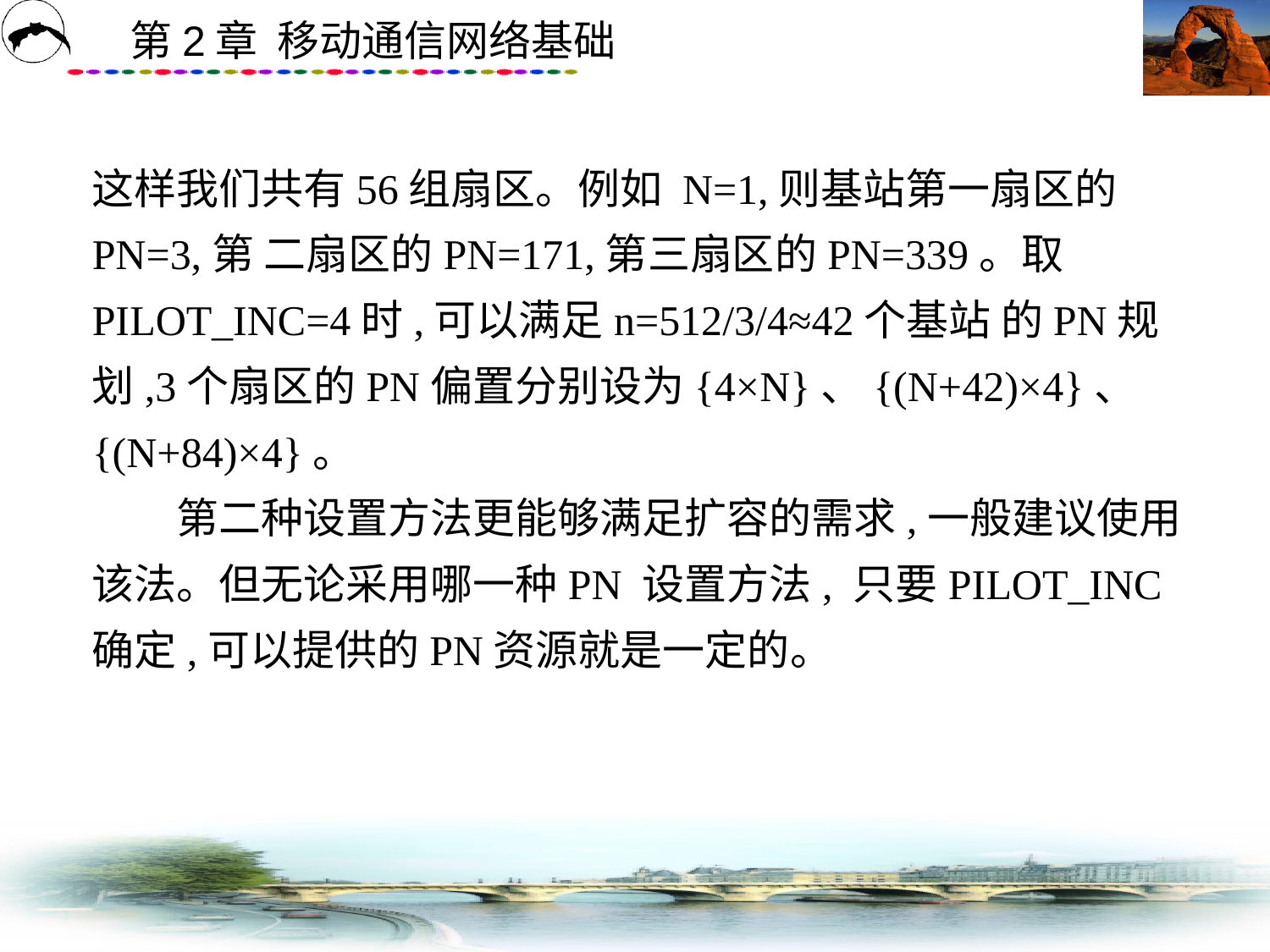

# 这样我们共有56组扇区。例如 N=1,则基站第一扇区的PN=3,第 二扇区的PN=171,第三扇区的PN=339。取PILOT_INC=4时,可以满足n=512/3/4≈42个基站 的PN规划,3个扇区的PN偏置分别设为{4×N}、{(N+42)×4}、{(N+84)×4}。 　　第二种设置方法更能够满足扩容的需求,一般建议使用该法。但无论采用哪一种PN 设置方法, 只要PILOT_INC确定,可以提供的PN资源就是一定的。